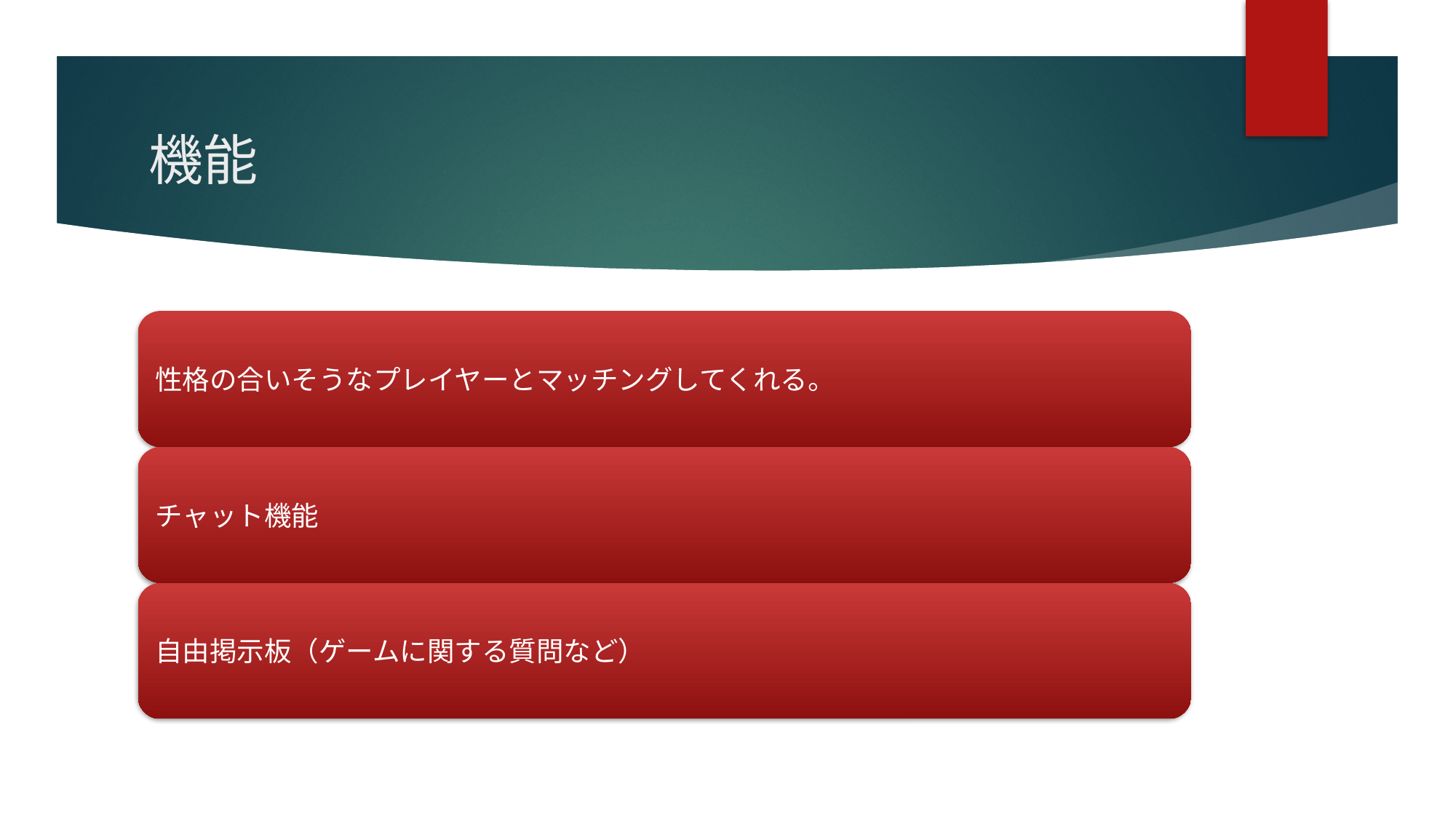

# 機能
性格の合いそうなプレイヤーとマッチングしてくれる。
チャット機能
自由掲示板（ゲームに関する質問など）